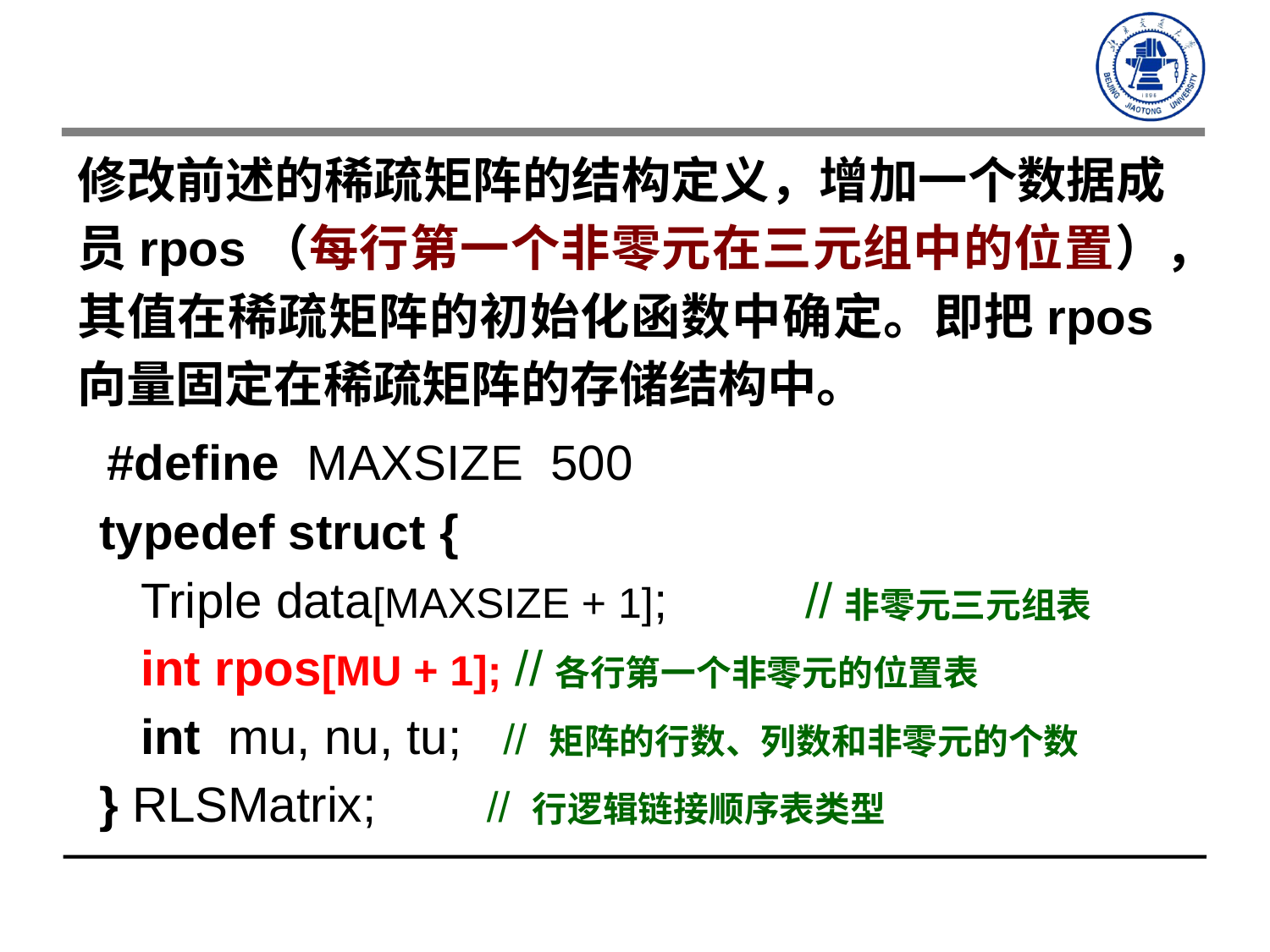

修改前述的稀疏矩阵的结构定义，增加一个数据成员rpos（每行第一个非零元在三元组中的位置），其值在稀疏矩阵的初始化函数中确定。即把rpos向量固定在稀疏矩阵的存储结构中。
    #define  MAXSIZE  500
    typedef struct {
       Triple data[MAXSIZE + 1];          //非零元三元组表
       int rpos[MU + 1]; //各行第一个非零元的位置表
       int  mu, nu, tu;   // 矩阵的行数、列数和非零元的个数
    } RLSMatrix;        // 行逻辑链接顺序表类型